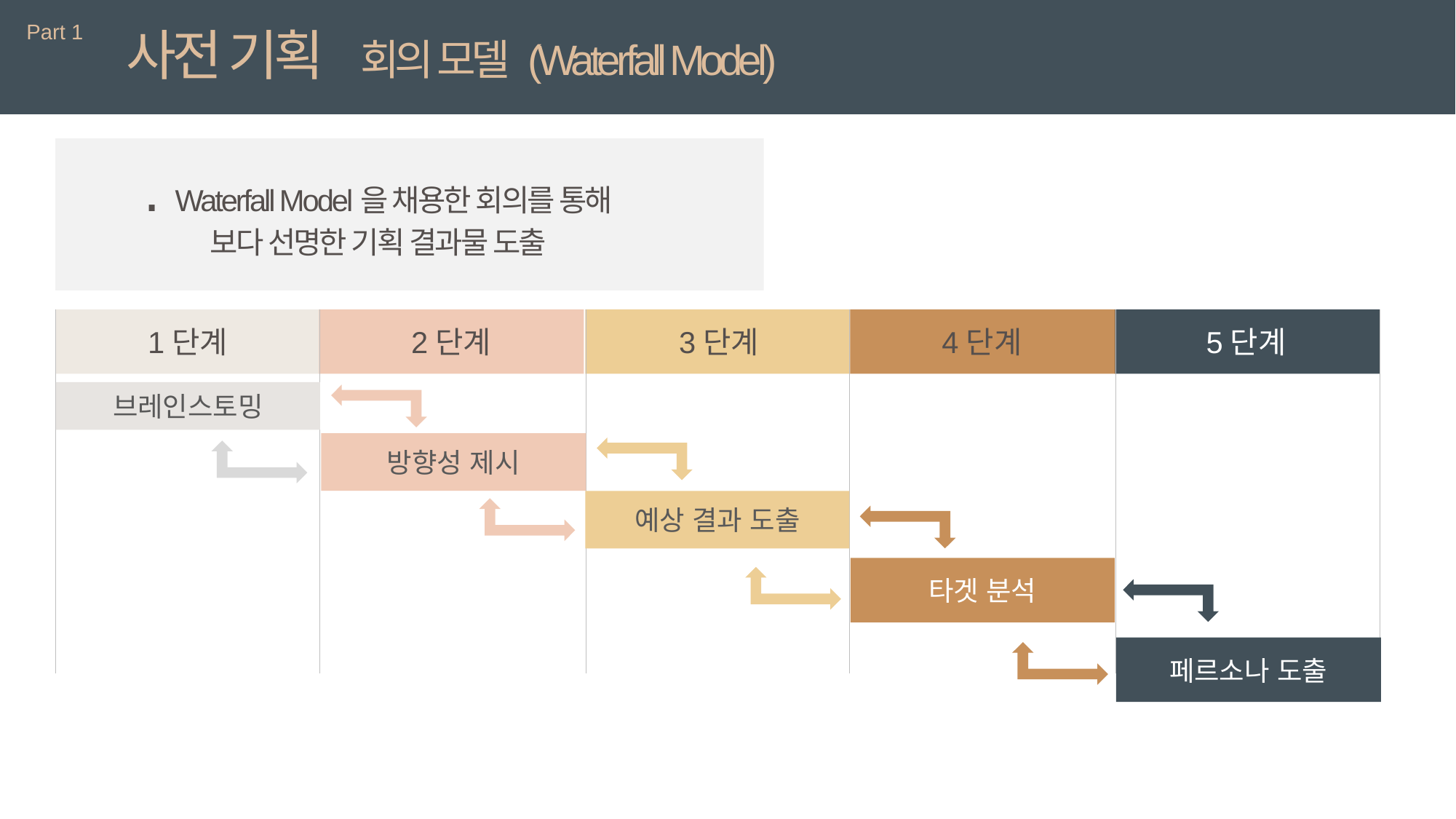

Part 1
사전 기획   회의 모델 (Waterfall Model)

. Waterfall Model을 채용한 회의를 통해
보다 선명한 기획 결과물 도출

3단계
5단계
1단계
2단계
4단계
브레인스토밍

방향성 제시

예상 결과 도출

타겟 분석

페르소나 도출